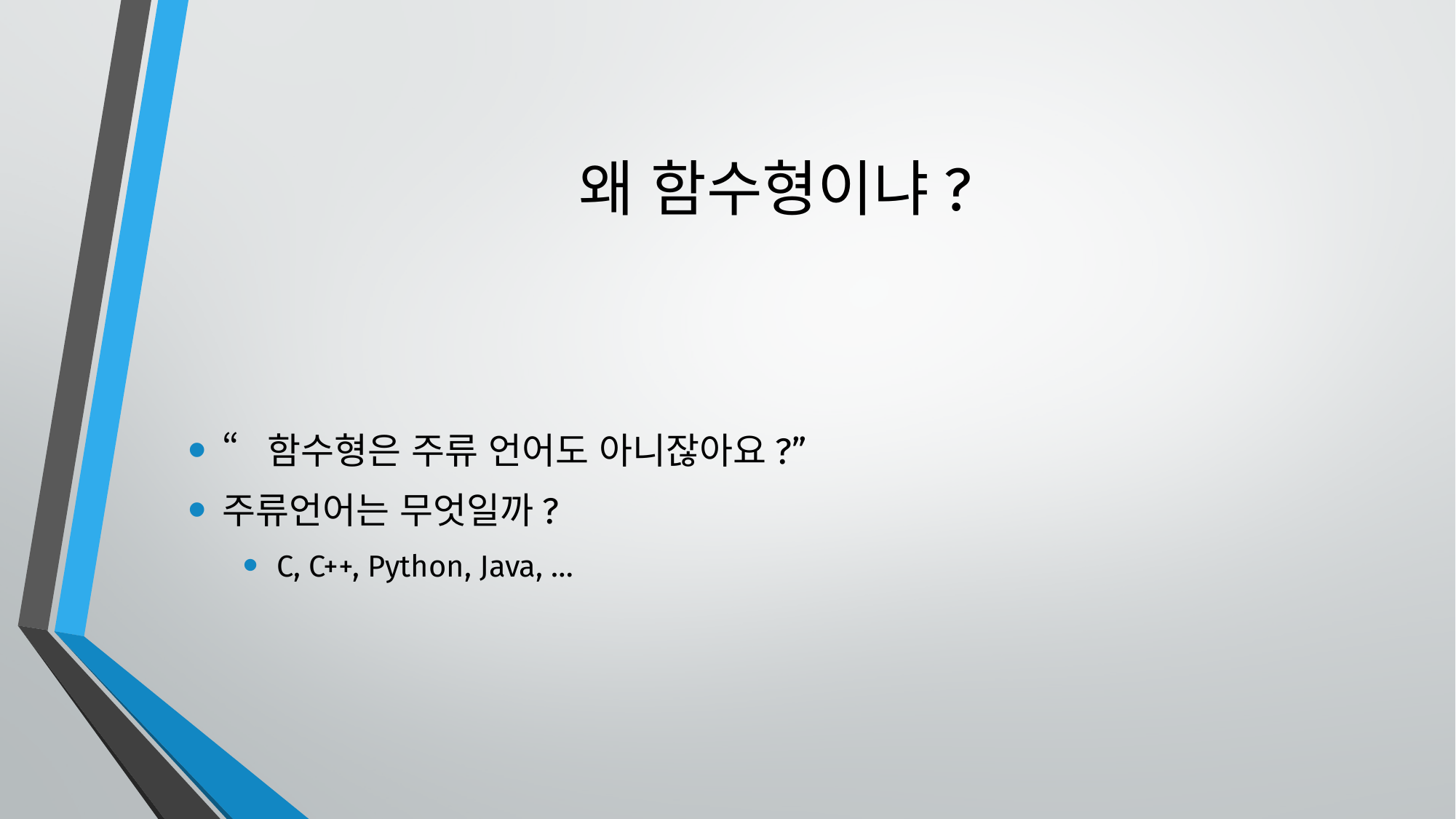

# 왜 함수형이냐?
“함수형은 주류 언어도 아니잖아요?”
주류언어는 무엇일까?
C, C++, Python, Java, …